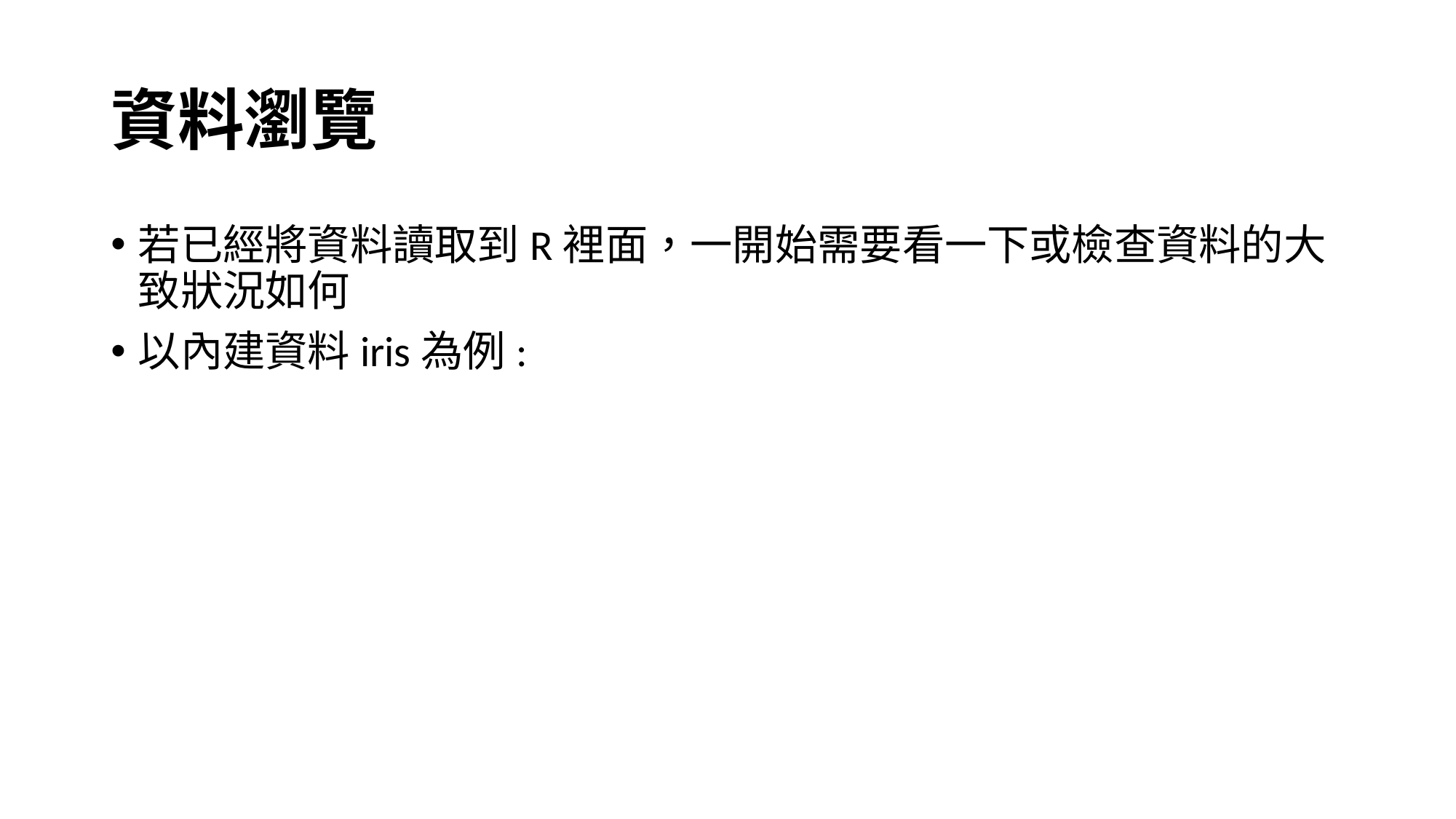

# 資料瀏覽
若已經將資料讀取到R裡面，一開始需要看一下或檢查資料的大致狀況如何
以內建資料iris為例: